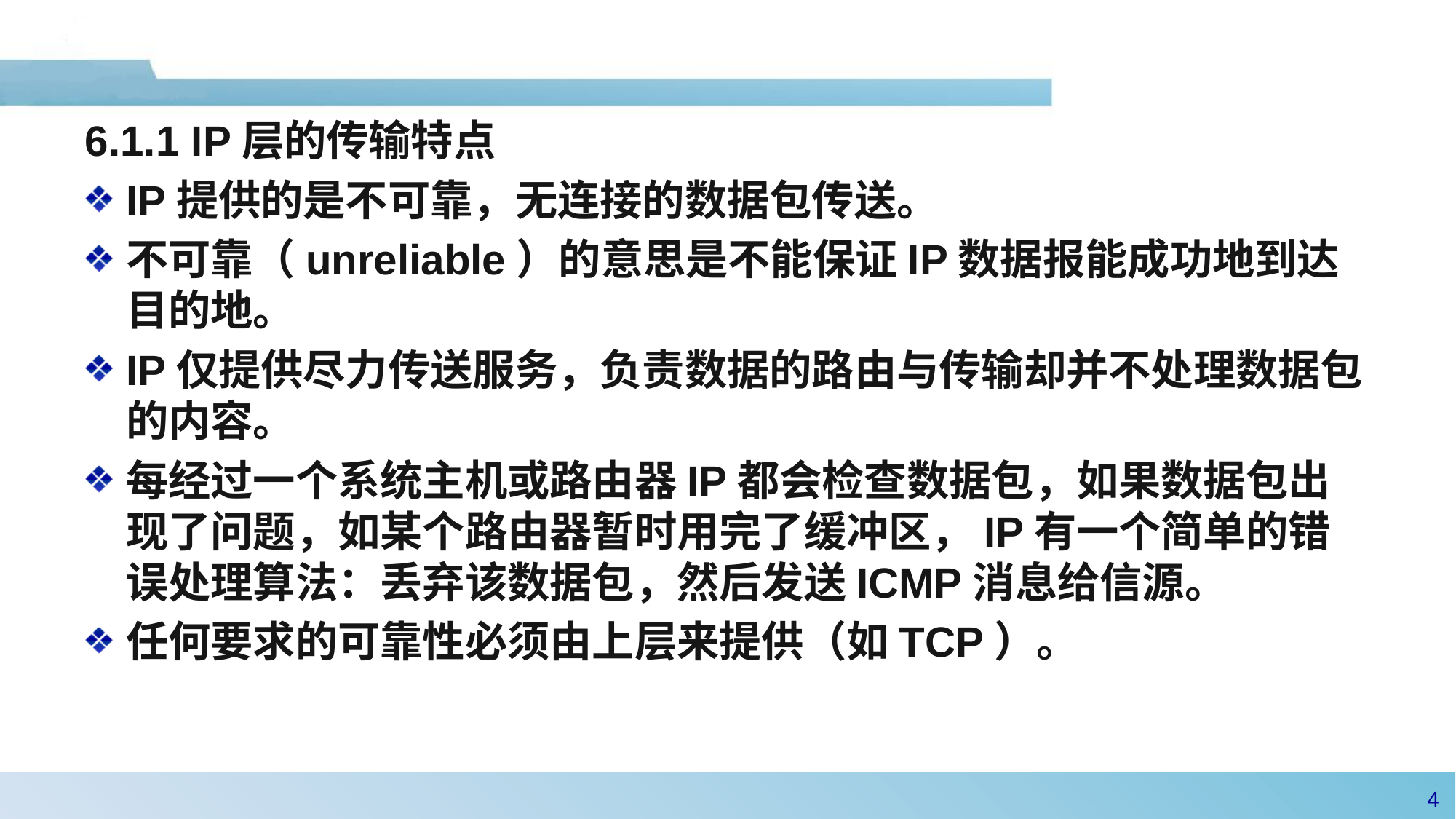

6.1.1 IP层的传输特点
IP提供的是不可靠，无连接的数据包传送。
不可靠（unreliable）的意思是不能保证IP数据报能成功地到达目的地。
IP仅提供尽力传送服务，负责数据的路由与传输却并不处理数据包的内容。
每经过一个系统主机或路由器IP都会检查数据包，如果数据包出现了问题，如某个路由器暂时用完了缓冲区，IP有一个简单的错误处理算法：丢弃该数据包，然后发送ICMP消息给信源。
任何要求的可靠性必须由上层来提供（如TCP）。
4